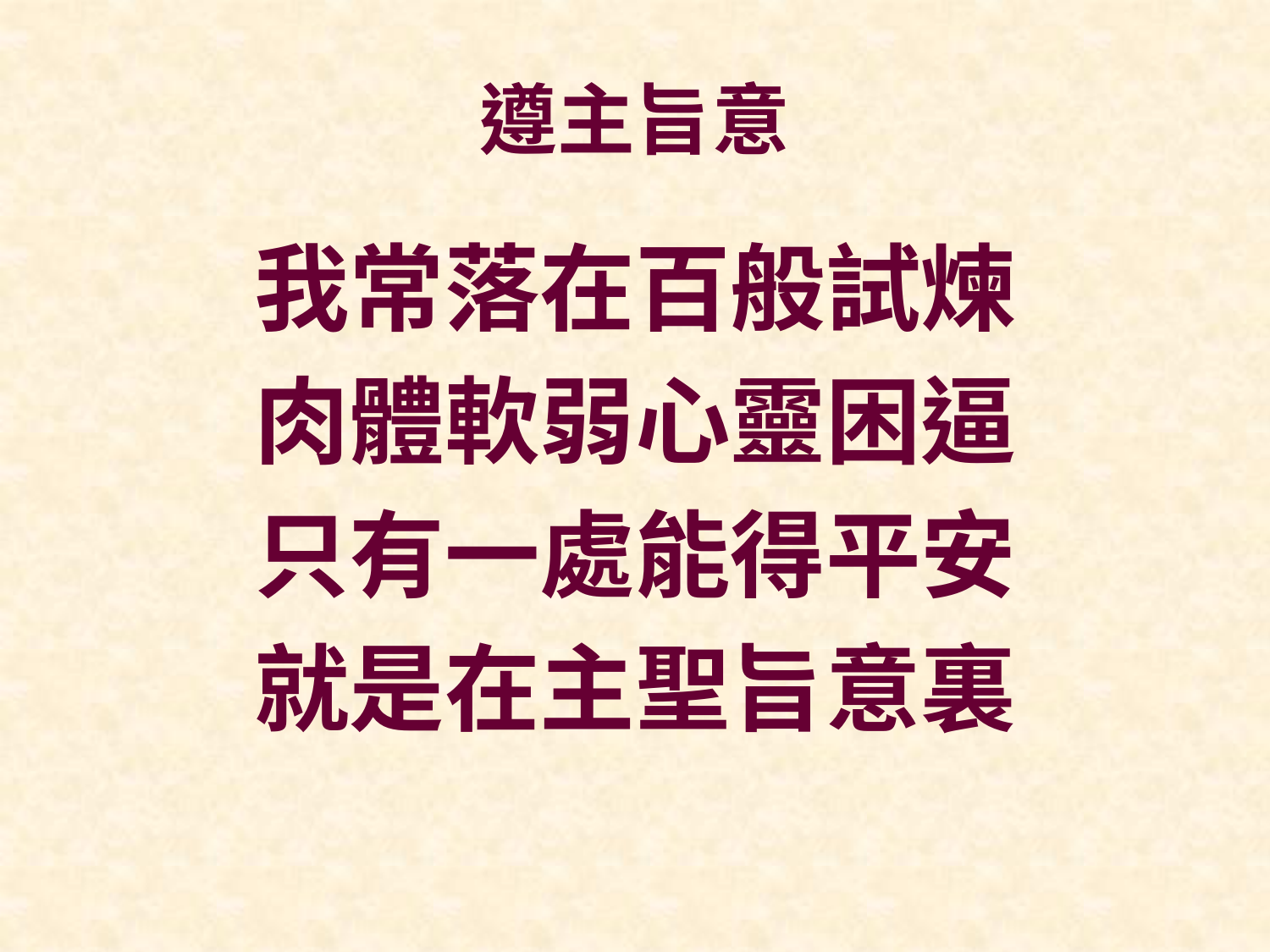

# 遵主旨意
我常落在百般試煉
肉體軟弱心靈困逼
只有一處能得平安
就是在主聖旨意裏